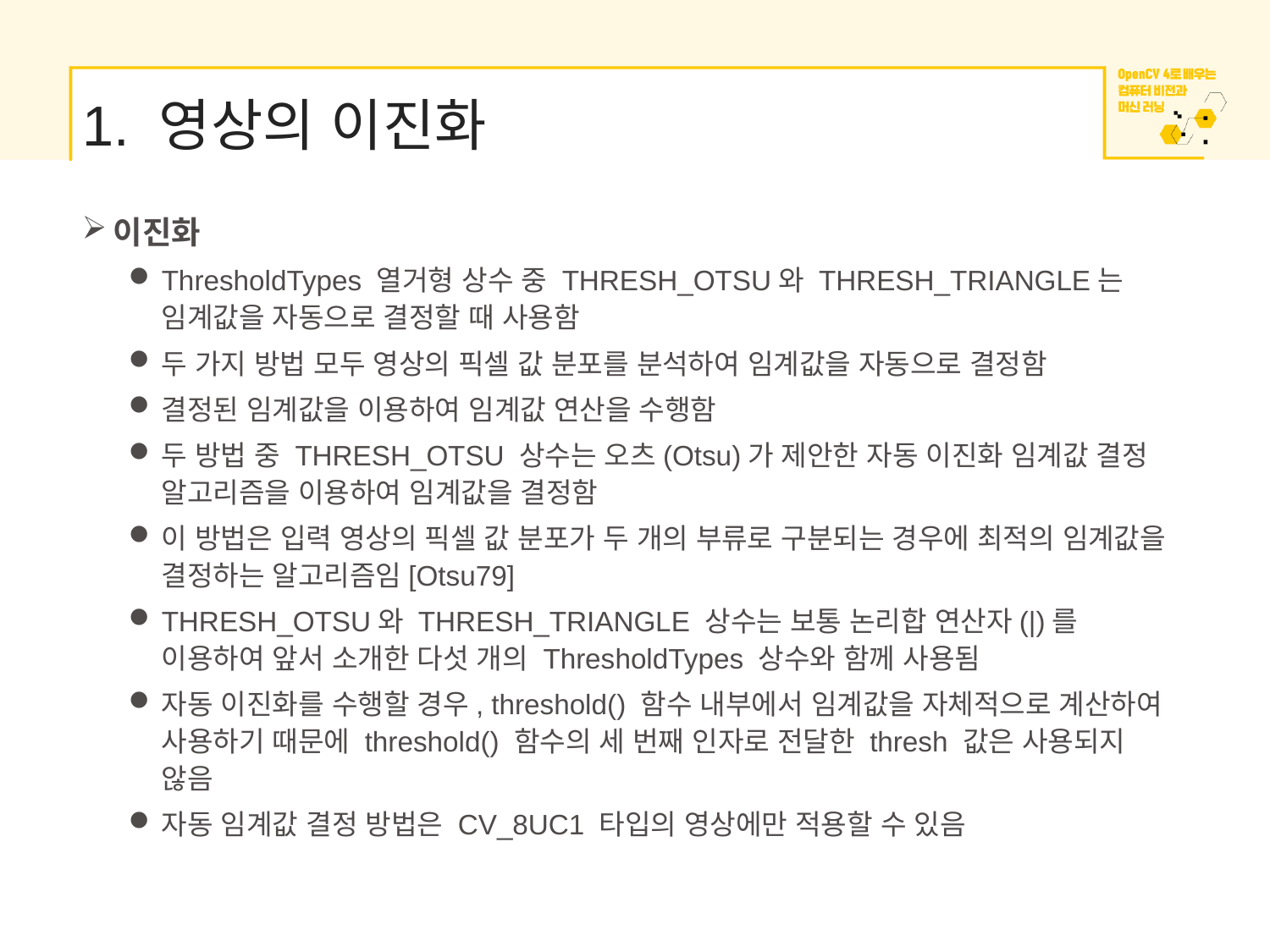

# 1. 영상의 이진화
이진화
ThresholdTypes 열거형 상수 중 THRESH_OTSU와 THRESH_TRIANGLE는 임계값을 자동으로 결정할 때 사용함
두 가지 방법 모두 영상의 픽셀 값 분포를 분석하여 임계값을 자동으로 결정함
결정된 임계값을 이용하여 임계값 연산을 수행함
두 방법 중 THRESH_OTSU 상수는 오츠(Otsu)가 제안한 자동 이진화 임계값 결정 알고리즘을 이용하여 임계값을 결정함
이 방법은 입력 영상의 픽셀 값 분포가 두 개의 부류로 구분되는 경우에 최적의 임계값을 결정하는 알고리즘임[Otsu79]
THRESH_OTSU와 THRESH_TRIANGLE 상수는 보통 논리합 연산자(|)를 이용하여 앞서 소개한 다섯 개의 ThresholdTypes 상수와 함께 사용됨
자동 이진화를 수행할 경우, threshold() 함수 내부에서 임계값을 자체적으로 계산하여 사용하기 때문에 threshold() 함수의 세 번째 인자로 전달한 thresh 값은 사용되지 않음
자동 임계값 결정 방법은 CV_8UC1 타입의 영상에만 적용할 수 있음